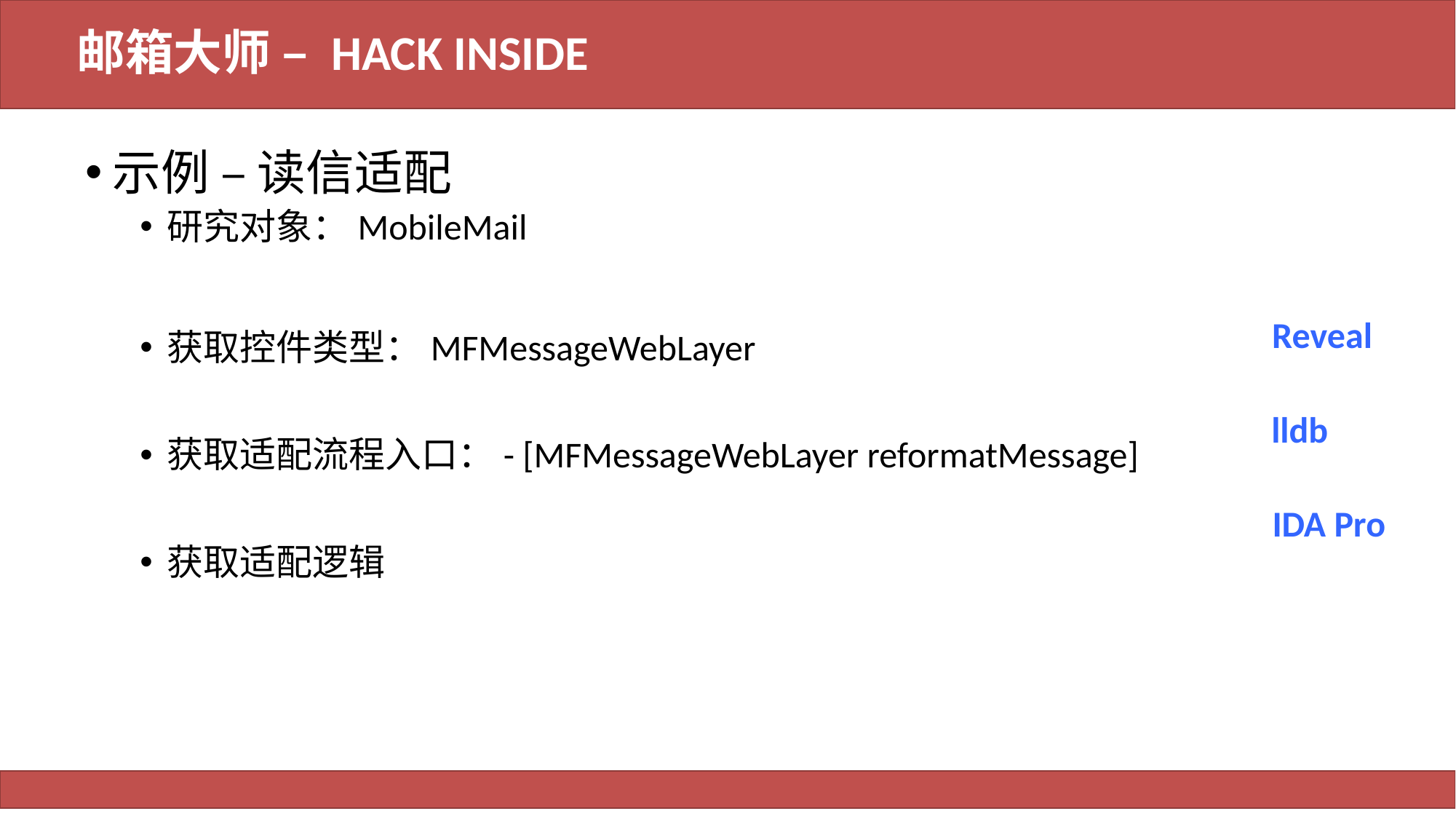

# 邮箱大师 – HACK INSIDE
示例 – 读信适配
研究对象：MobileMail

获取控件类型：MFMessageWebLayer

获取适配流程入口：- [MFMessageWebLayer reformatMessage]

获取适配逻辑

Reveal
lldb
IDA Pro